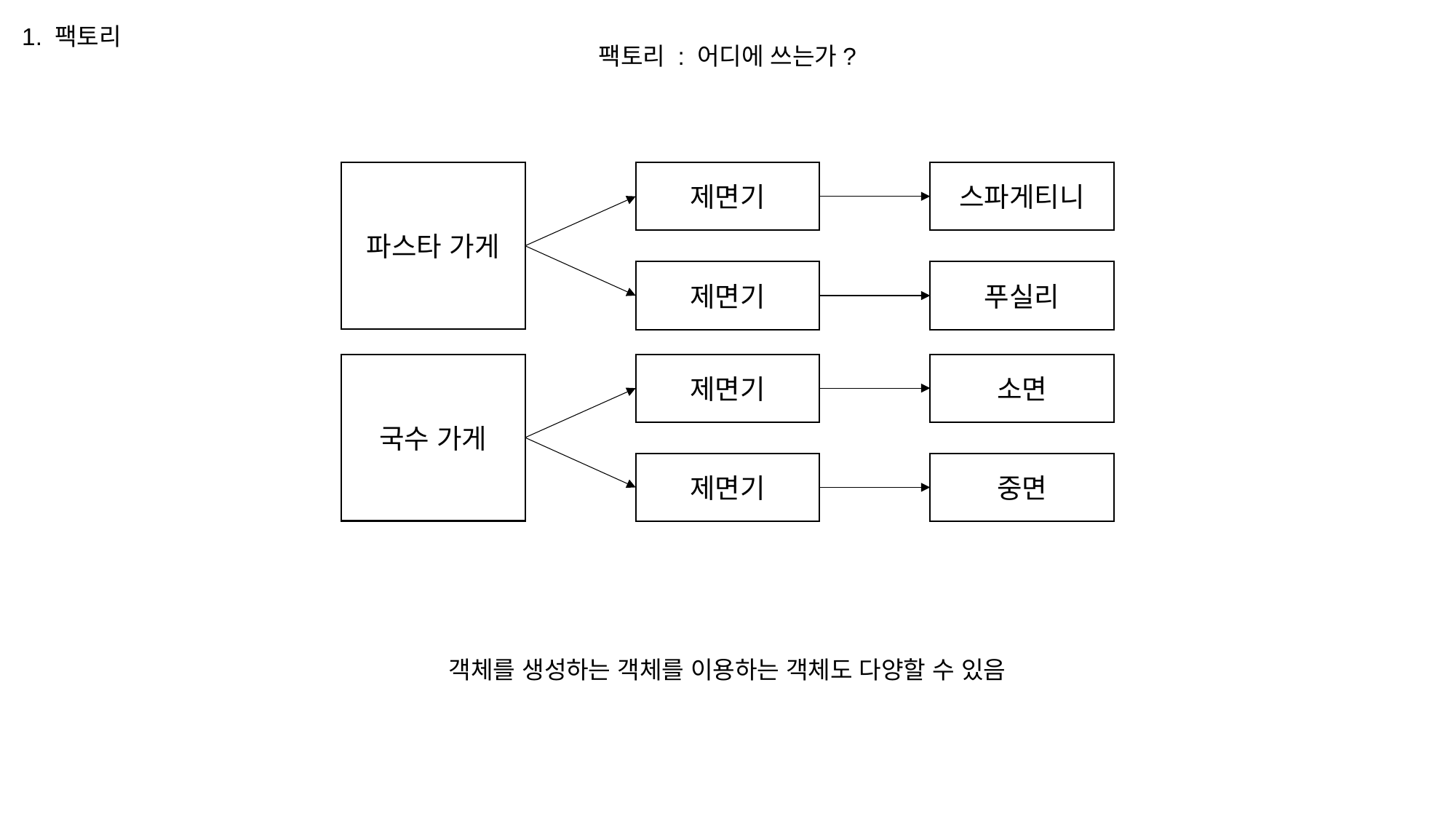

1. 팩토리
팩토리 : 어디에 쓰는가?
파스타 가게
제면기
스파게티니
제면기
푸실리
국수 가게
제면기
소면
제면기
중면
객체를 생성하는 객체를 이용하는 객체도 다양할 수 있음